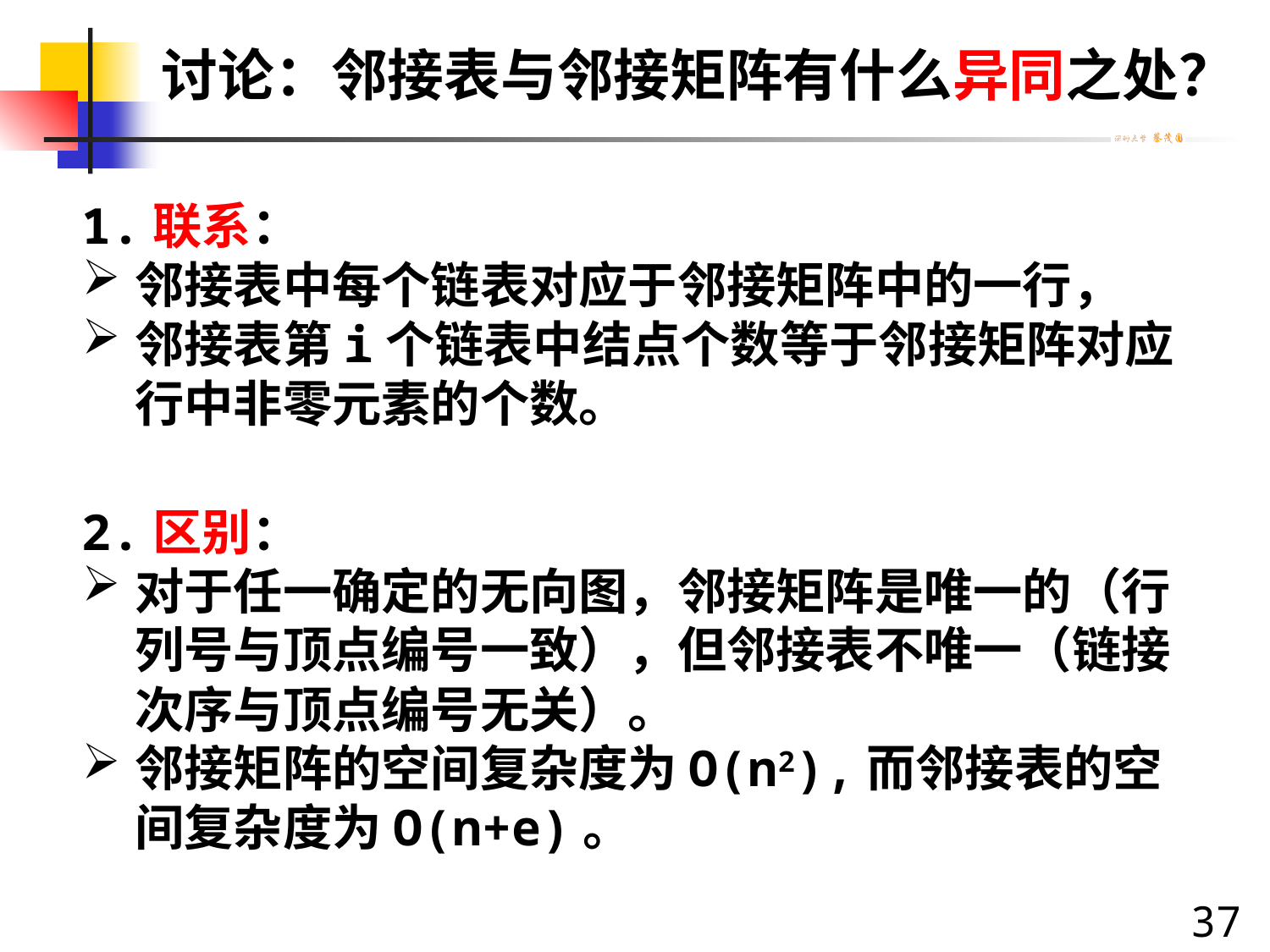

# 讨论：邻接表与邻接矩阵有什么异同之处？
1.联系：
邻接表中每个链表对应于邻接矩阵中的一行，
邻接表第i个链表中结点个数等于邻接矩阵对应行中非零元素的个数。

2.区别：
对于任一确定的无向图，邻接矩阵是唯一的（行列号与顶点编号一致），但邻接表不唯一（链接次序与顶点编号无关）。
邻接矩阵的空间复杂度为O(n2),而邻接表的空间复杂度为O(n+e)。
37